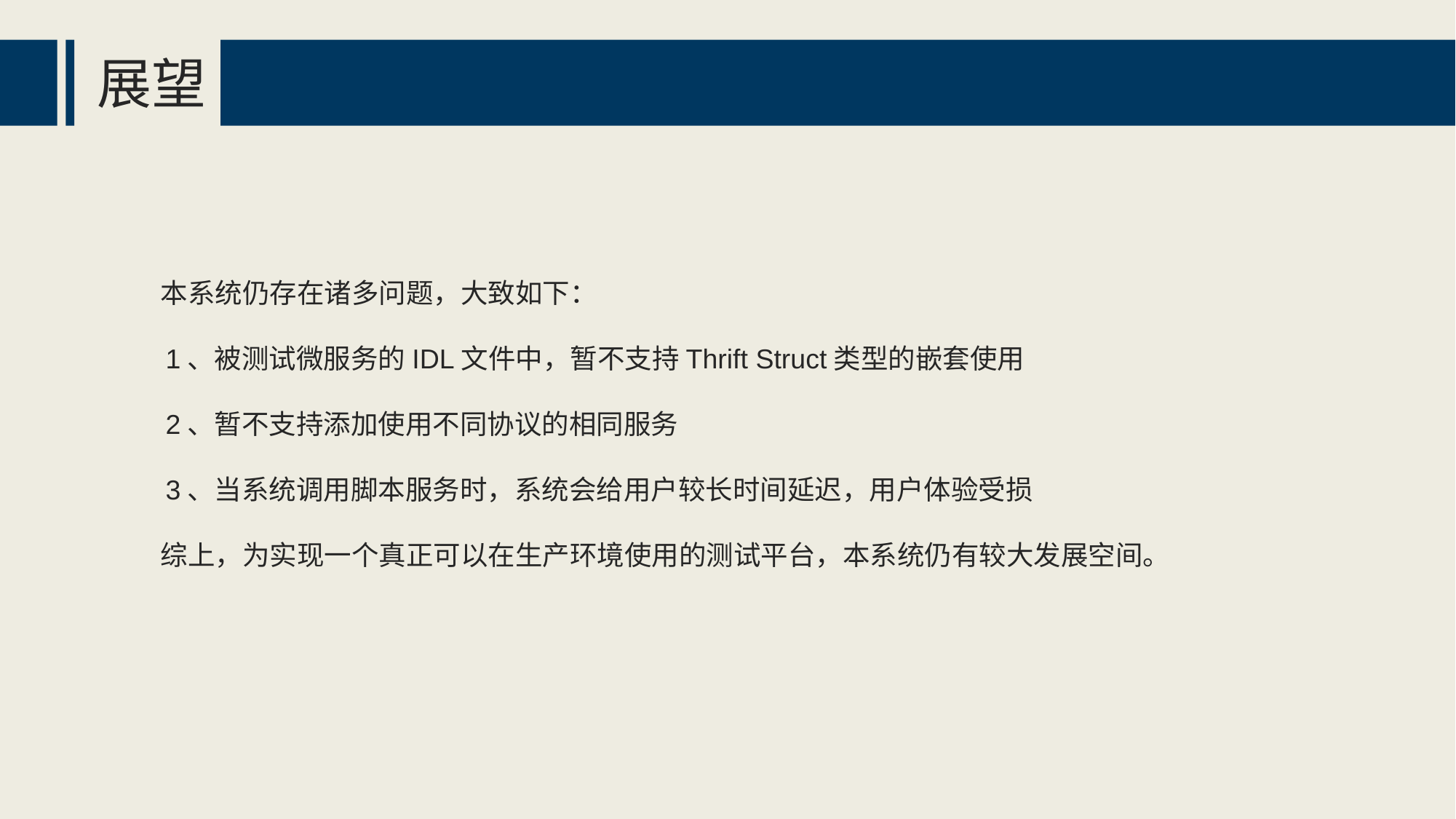

展望
        本系统仍存在诸多问题，大致如下：
        1、被测试微服务的IDL文件中，暂不支持Thrift Struct类型的嵌套使用
        2、暂不支持添加使用不同协议的相同服务
        3、当系统调用脚本服务时，系统会给用户较长时间延迟，用户体验受损
        综上，为实现一个真正可以在生产环境使用的测试平台，本系统仍有较大发展空间。